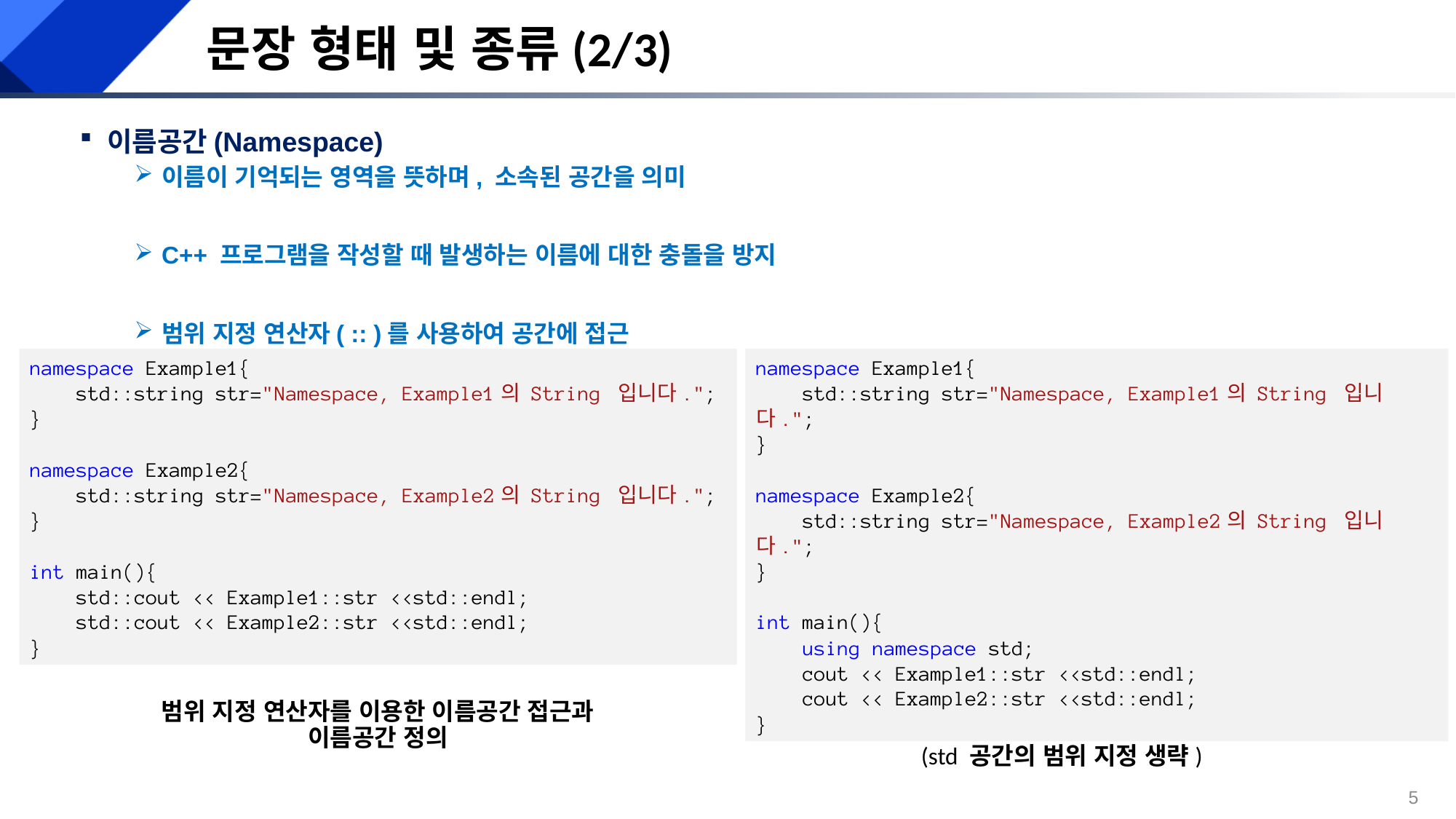

# 문장 형태 및 종류(2/3)
이름공간(Namespace)
이름이 기억되는 영역을 뜻하며, 소속된 공간을 의미

C++ 프로그램을 작성할 때 발생하는 이름에 대한 충돌을 방지

범위 지정 연산자( :: )를 사용하여 공간에 접근

namespace Example1{
    std::string str="Namespace, Example1의 String 입니다.";
}
namespace Example2{
    std::string str="Namespace, Example2의 String 입니다.";
}
int main(){
    std::cout << Example1::str <<std::endl;
    std::cout << Example2::str <<std::endl;
}
namespace Example1{
    std::string str="Namespace, Example1의 String 입니다.";
}
namespace Example2{
    std::string str="Namespace, Example2의 String 입니다.";
}
int main(){
    using namespace std;
    cout << Example1::str <<std::endl;
    cout << Example2::str <<std::endl;
}
범위 지정 연산자를 이용한 이름공간 접근과
이름공간 정의
명시적 이름공간 접근 문장을 이용한 방법
(std 공간의 범위 지정 생략)
5